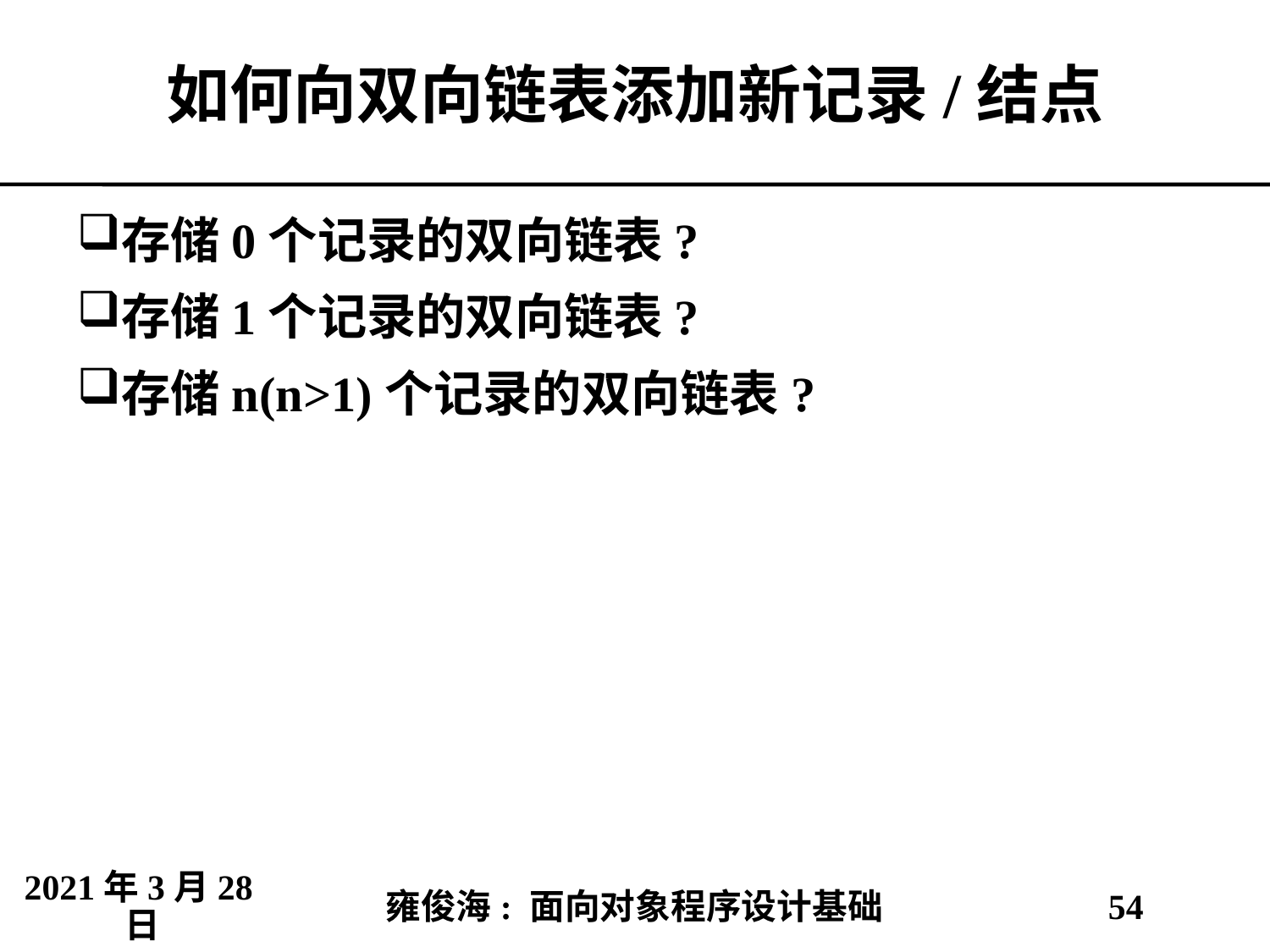

# 如何向双向链表添加新记录/结点

存储0个记录的双向链表?
存储1个记录的双向链表?
存储n(n>1)个记录的双向链表?
2021年3月28日
雍俊海: 面向对象程序设计基础
54